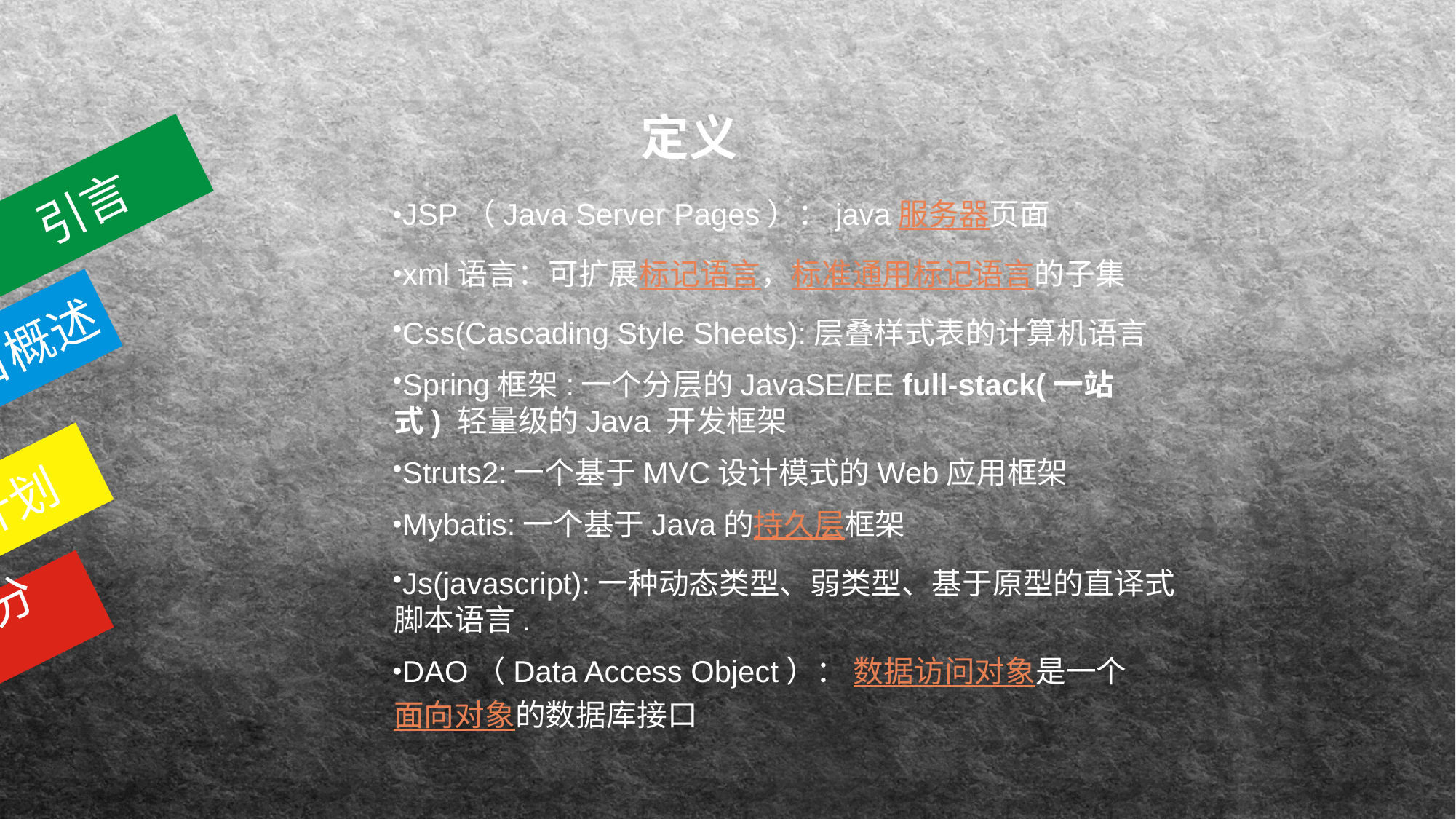

定义
JSP（Java Server Pages）：java服务器页面
xml语言：可扩展标记语言，标准通用标记语言的子集
Css(Cascading Style Sheets):层叠样式表的计算机语言
Spring框架:一个分层的JavaSE/EE full-stack(一站式) 轻量级的Java 开发框架
Struts2:一个基于MVC设计模式的Web应用框架
Mybatis:一个基于Java的持久层框架
Js(javascript):一种动态类型、弱类型、基于原型的直译式脚本语言.
DAO（Data Access Object）： 数据访问对象是一个面向对象的数据库接口
               引言

项目概述

         实施计划
人员组织和分工